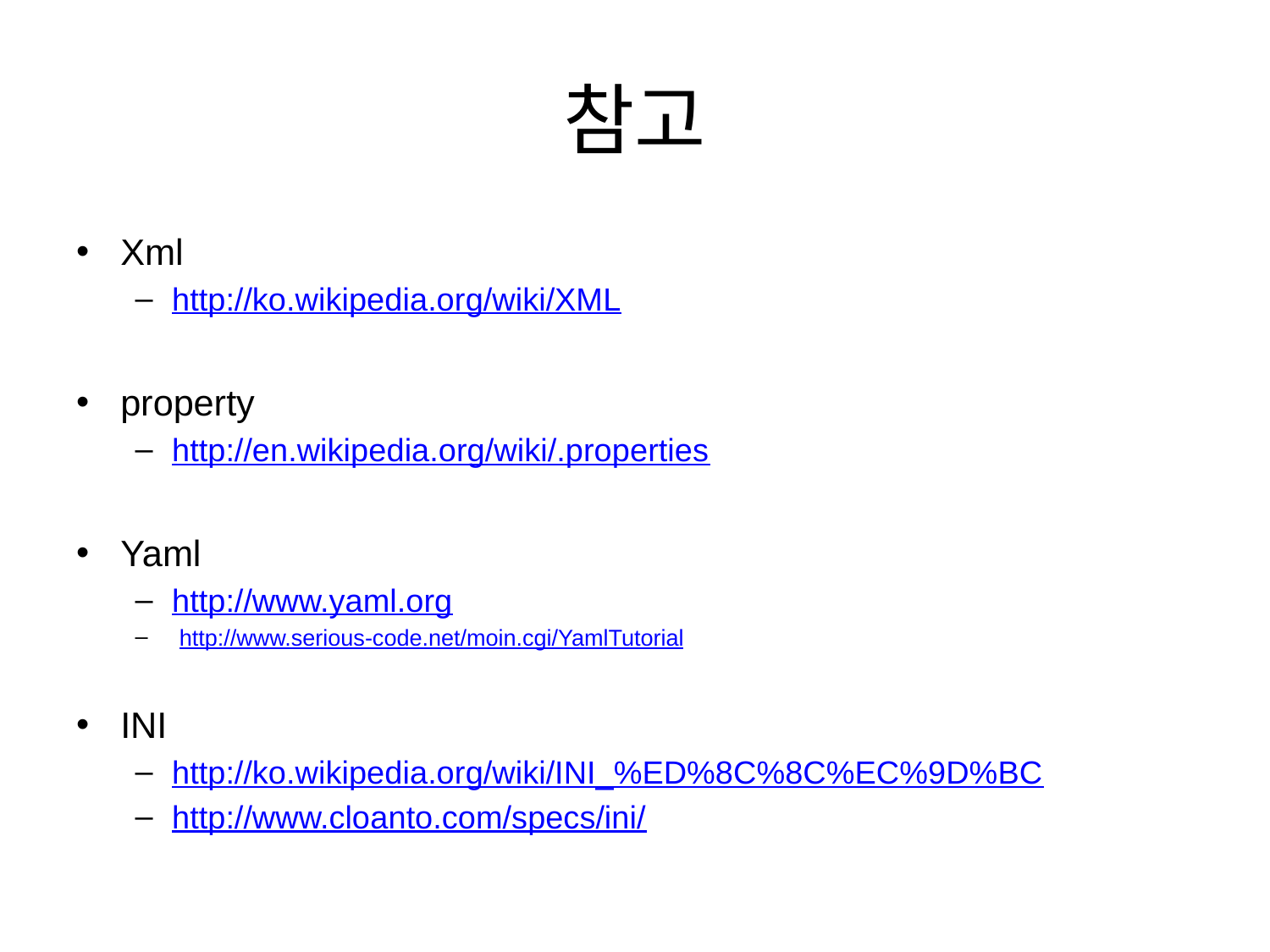

# 참고
Xml
http://ko.wikipedia.org/wiki/XML

property
http://en.wikipedia.org/wiki/.properties

Yaml
http://www.yaml.org
http://www.serious-code.net/moin.cgi/YamlTutorial

INI
http://ko.wikipedia.org/wiki/INI_%ED%8C%8C%EC%9D%BC
http://www.cloanto.com/specs/ini/